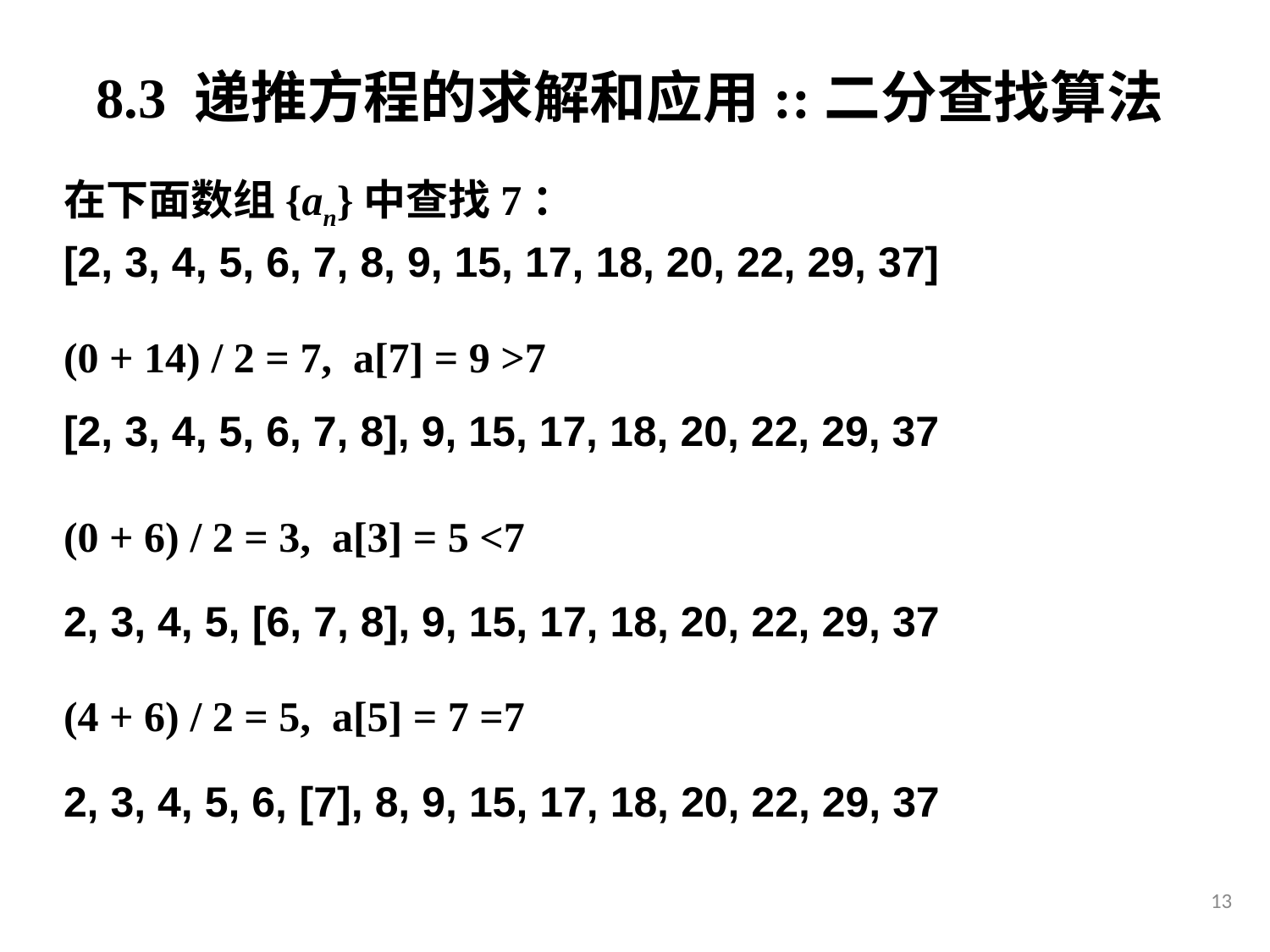

8.3 递推方程的求解和应用::二分查找算法
在下面数组{an}中查找7：
[2, 3, 4, 5, 6, 7, 8, 9, 15, 17, 18, 20, 22, 29, 37]
(0 + 14) / 2 = 7,  a[7] = 9 >7
[2, 3, 4, 5, 6, 7, 8], 9, 15, 17, 18, 20, 22, 29, 37
(0 + 6) / 2 = 3,  a[3] = 5 <7
2, 3, 4, 5, [6, 7, 8], 9, 15, 17, 18, 20, 22, 29, 37
(4 + 6) / 2 = 5,  a[5] = 7 =7
2, 3, 4, 5, 6, [7], 8, 9, 15, 17, 18, 20, 22, 29, 37
13